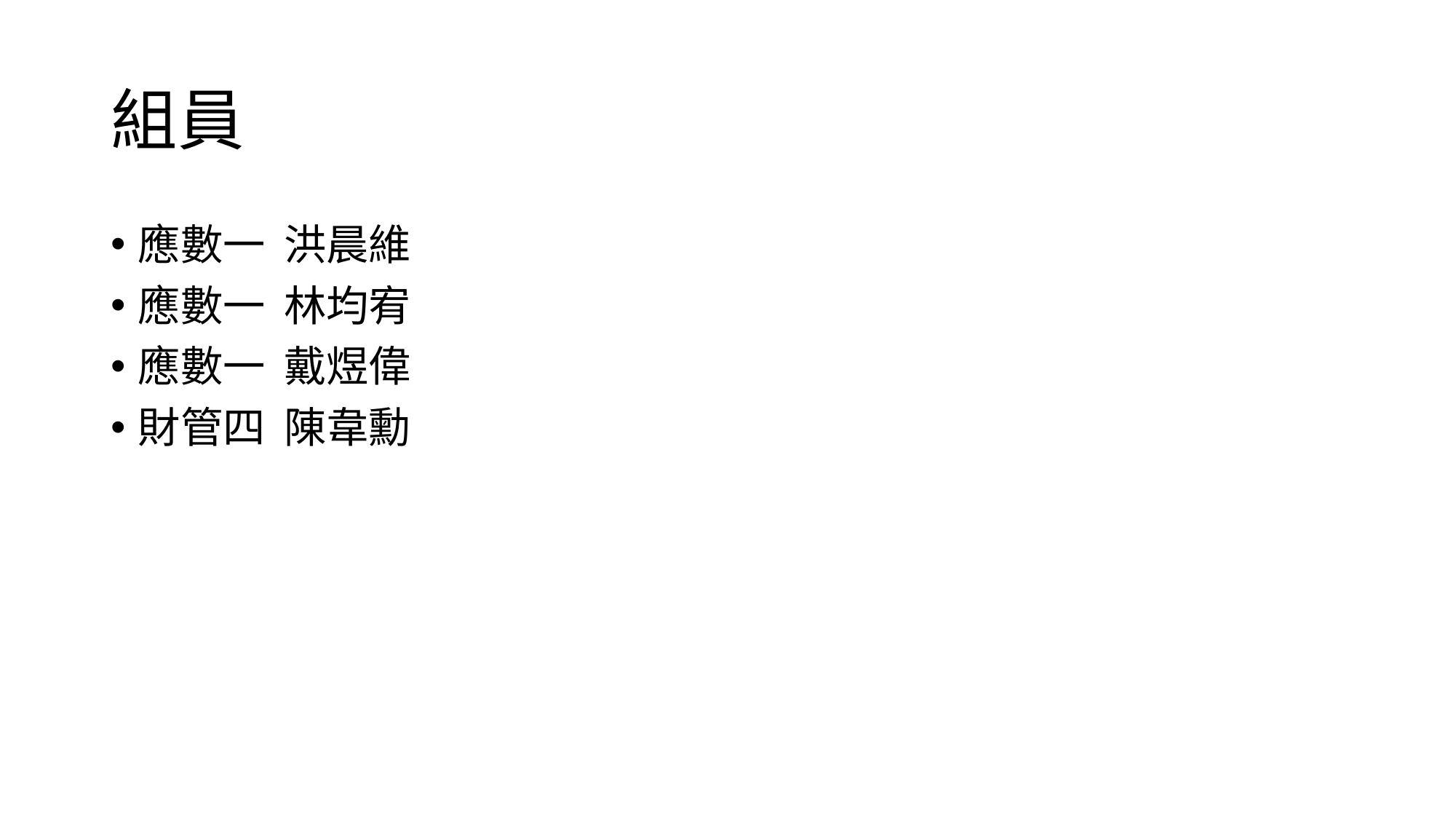

# 組員
應數一  洪晨維
應數一  林均宥
應數一  戴煜偉
財管四  陳韋勳